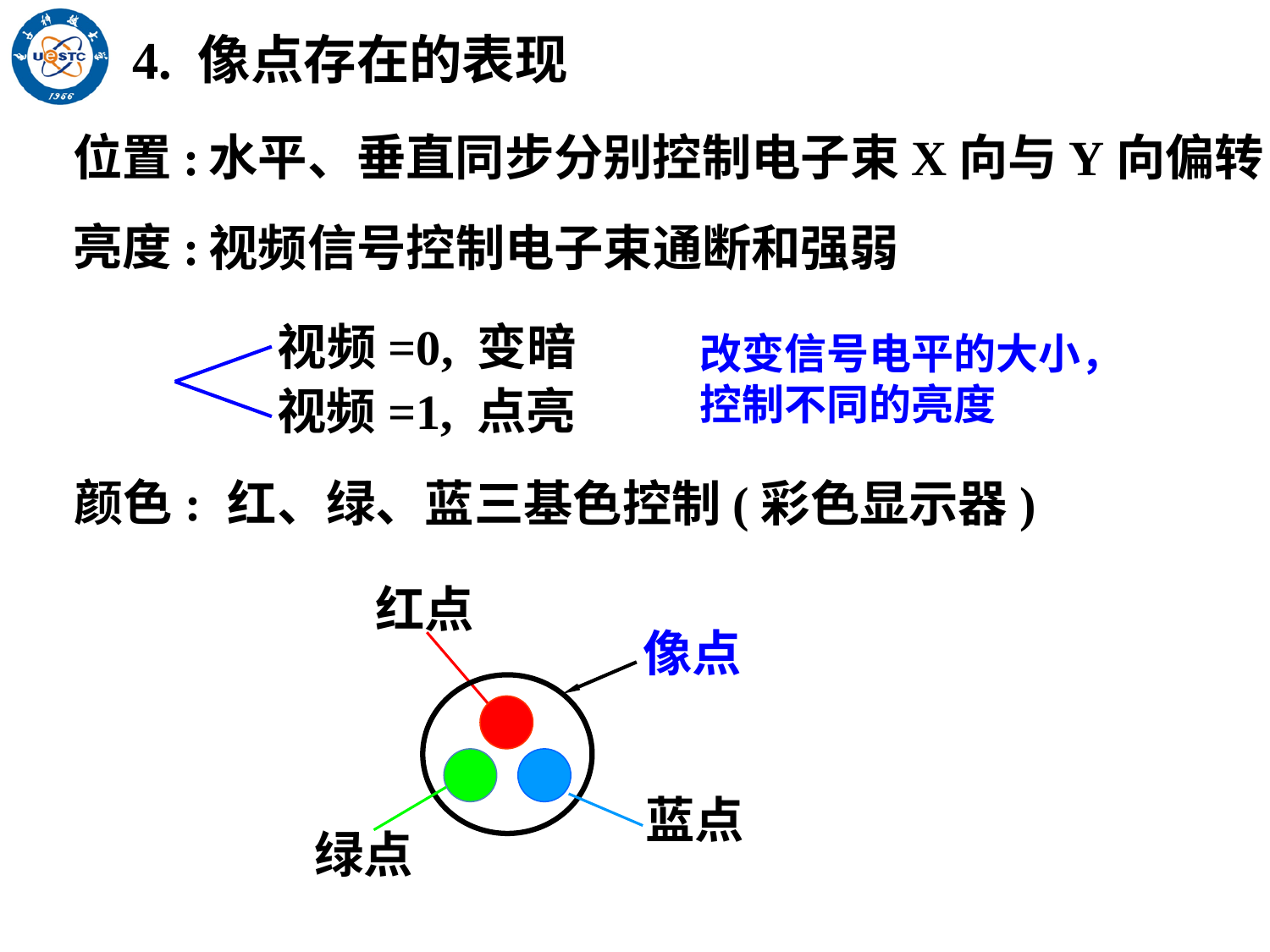

4. 像点存在的表现
位置:
水平、垂直同步分别控制电子束X向与Y向偏转
亮度:
视频信号控制电子束通断和强弱
视频=0, 变暗
改变信号电平的大小，控制不同的亮度

视频=1, 点亮
颜色:
红、绿、蓝三基色控制(彩色显示器)
红点
像点

蓝点

绿点